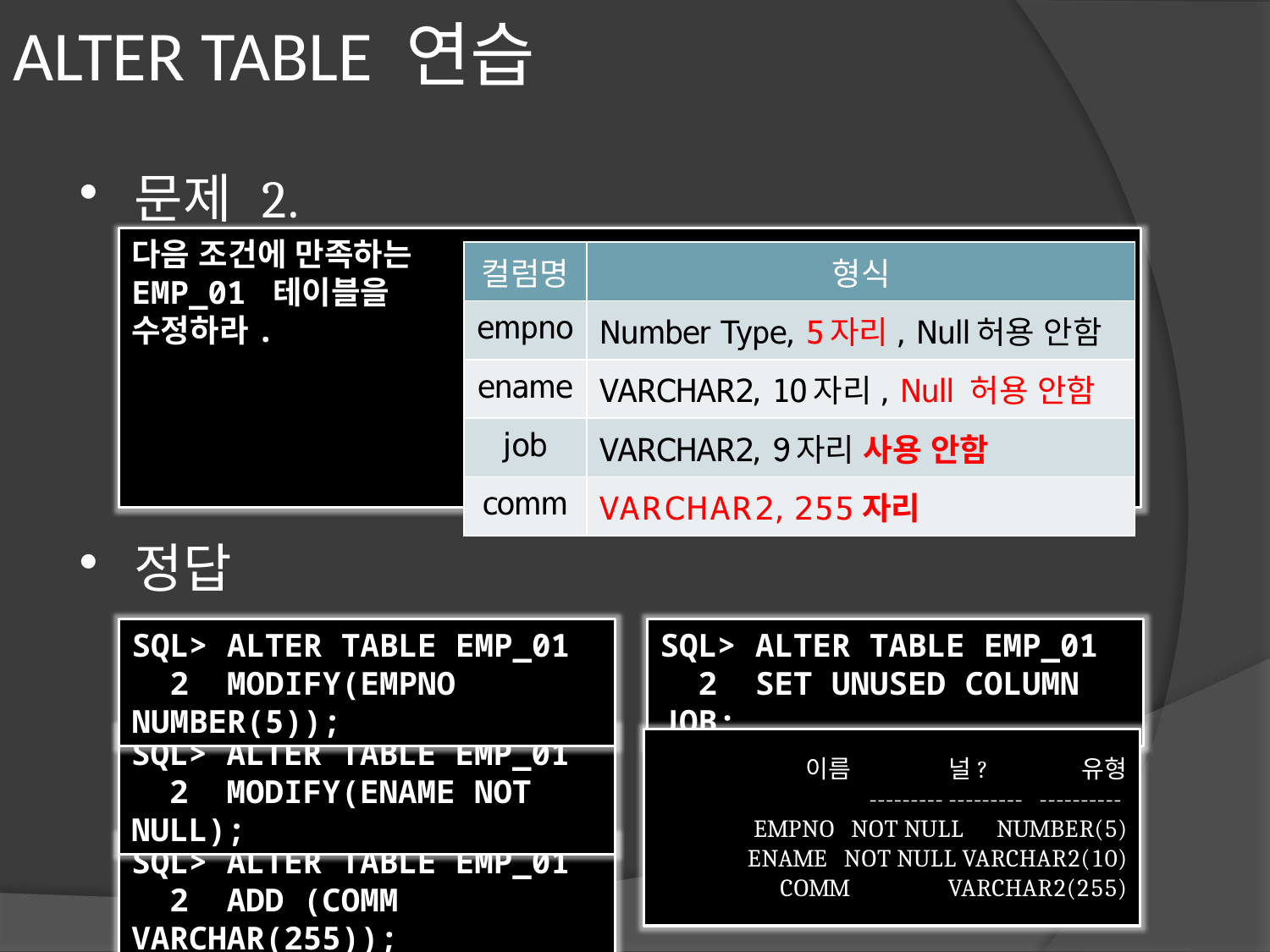

# ALTER TABLE 연습
문제 2.

정답
다음 조건에 만족하는
EMP_01 테이블을
수정하라.

| 컬럼명 | 형식 |
| --- | --- |
| empno | Number Type, 5자리, Null허용 안함 |
| ename | VARCHAR2, 10자리, Null 허용 안함 |
| job | VARCHAR2, 9자리 사용 안함 |
| comm | VARCHAR2, 255자리 |
25
SQL> ALTER TABLE EMP_01
  2  MODIFY(EMPNO NUMBER(5));
SQL> ALTER TABLE EMP_01
  2  SET UNUSED COLUMN JOB;
SQL> ALTER TABLE EMP_01
  2  MODIFY(ENAME NOT NULL);
이름              널?                유형
--------- ---------   ----------
EMPNO   NOT NULL      NUMBER(5)
ENAME   NOT NULL VARCHAR2(10)
COMM                  VARCHAR2(255)
SQL> ALTER TABLE EMP_01
  2  ADD (COMM VARCHAR(255));